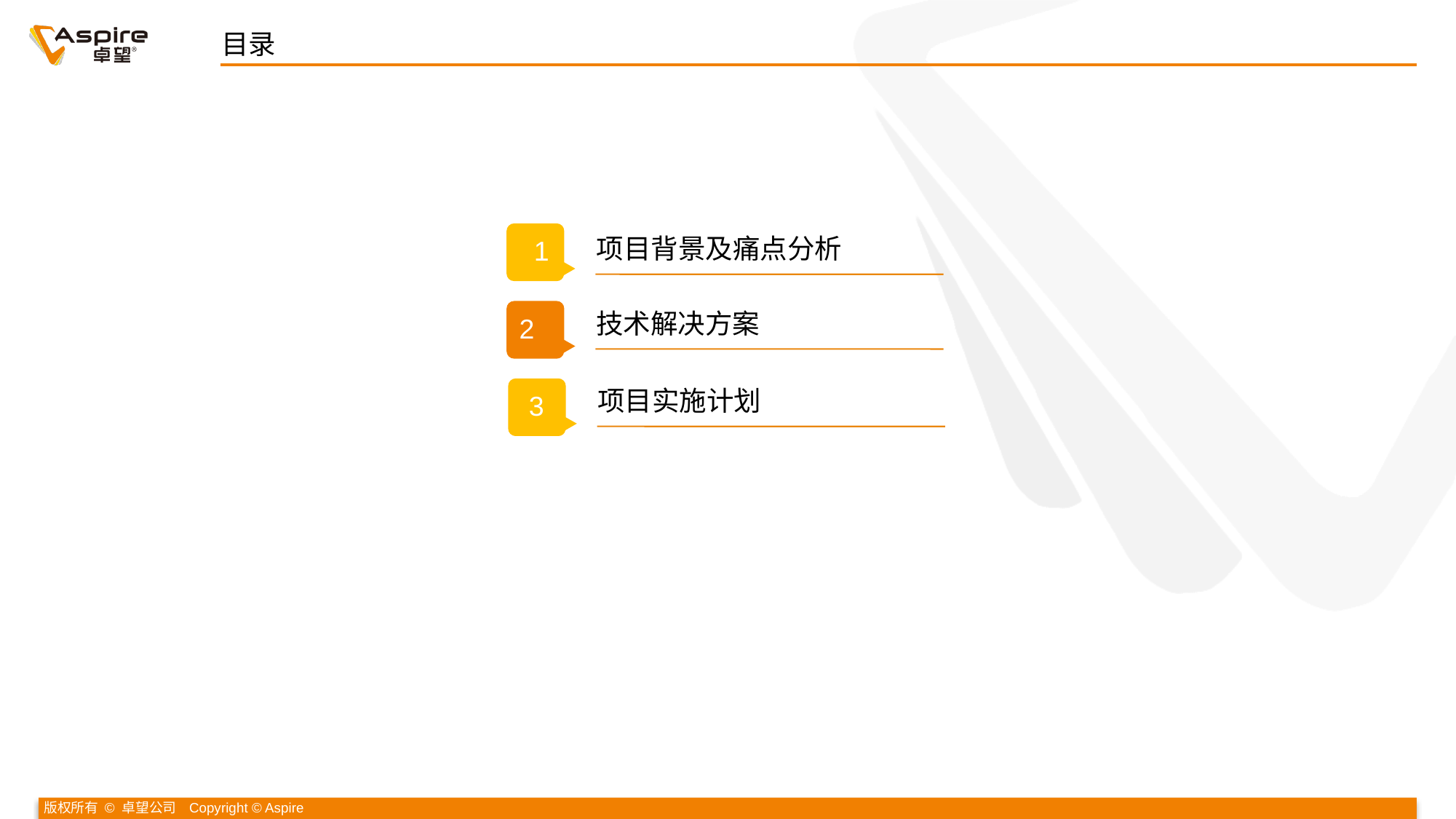

目录

项目背景及痛点分析
1

技术解决方案
2

项目实施计划
3